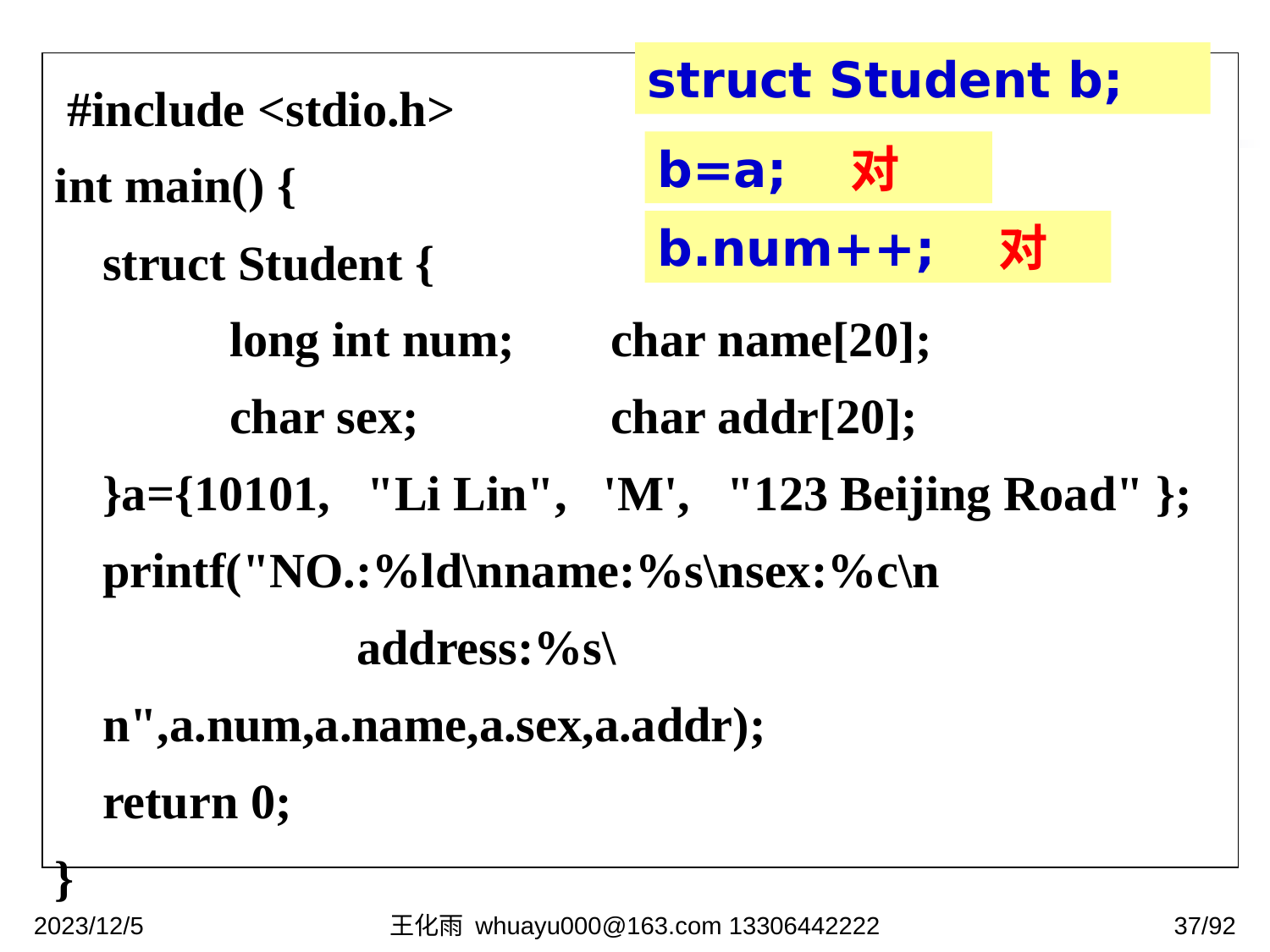

struct Student b;
 #include <stdio.h>
int main() {
	struct Student {
		long int num;  	char name[20];
		char sex;          	char addr[20];
	}a={10101,   "Li Lin",   'M',   "123 Beijing Road" };
	printf("NO.:%ld\nname:%s\nsex:%c\n
			address:%s\n",a.num,a.name,a.sex,a.addr);
	return 0;
}
b=a;   对
b.num++;   对
2023/12/5
王化雨 whuayu000@163.com 13306442222
37/92